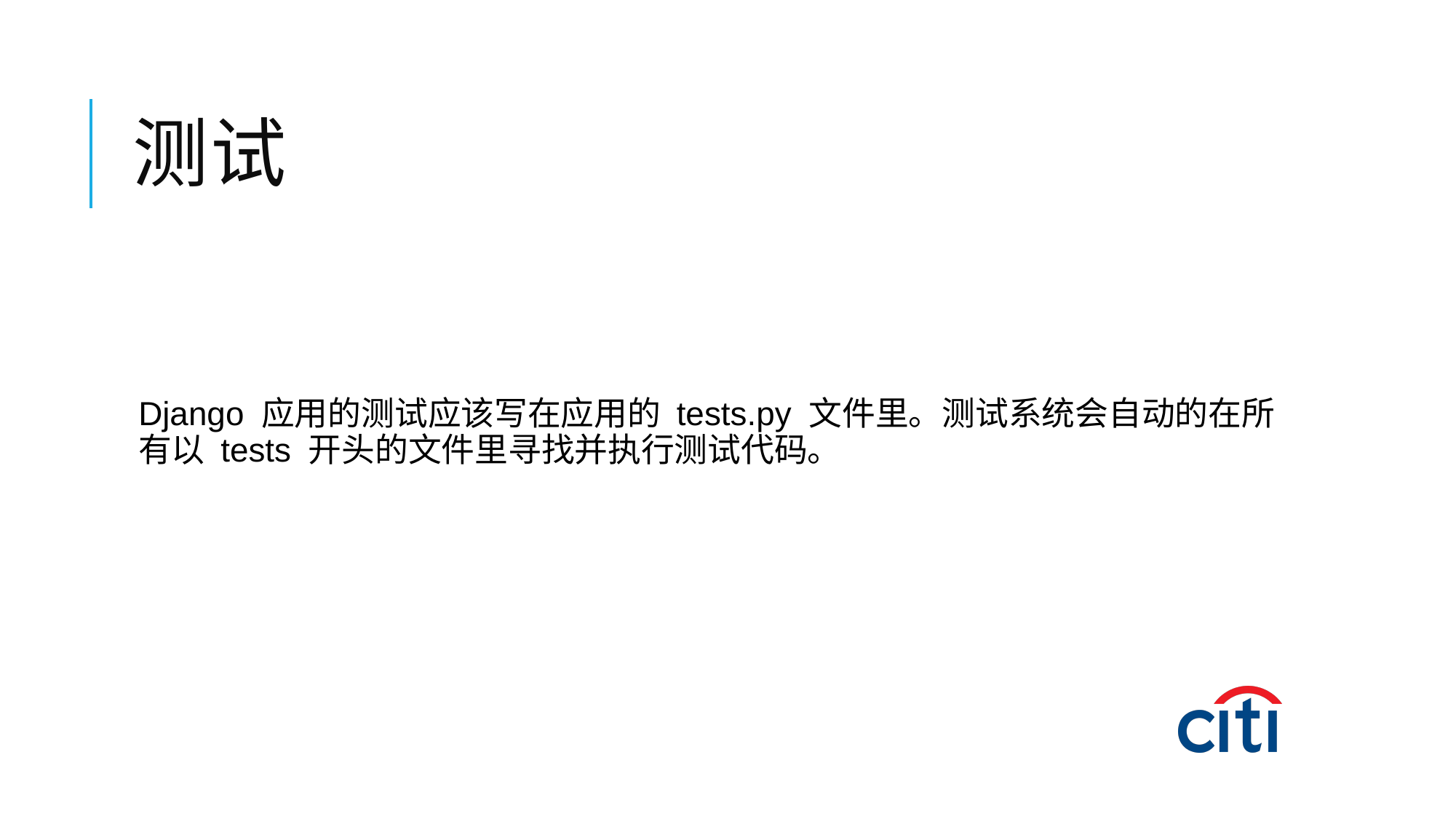

# 测试

Django 应用的测试应该写在应用的 tests.py 文件里。测试系统会自动的在所有以 tests 开头的文件里寻找并执行测试代码。